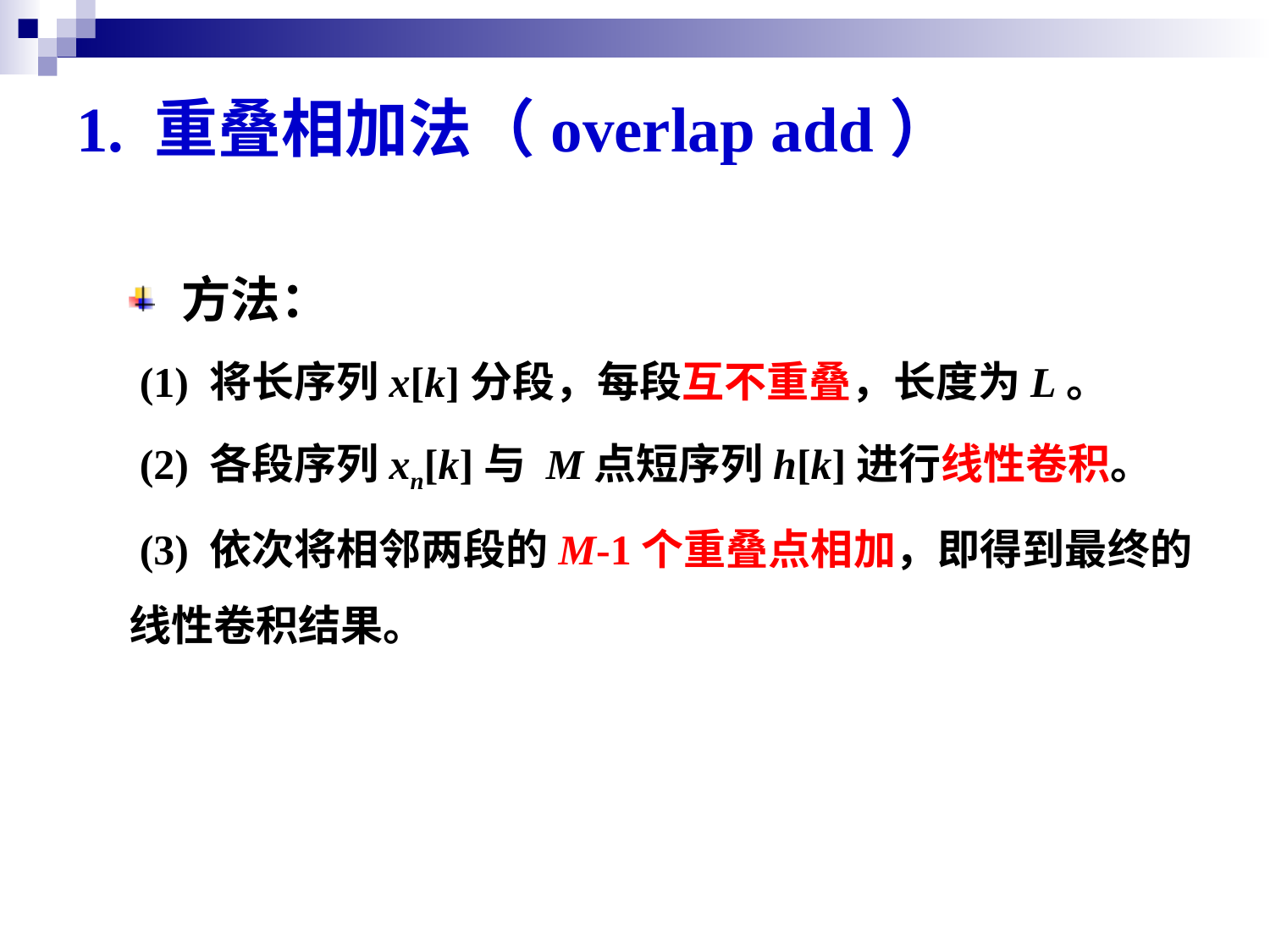

# 1. 重叠相加法（overlap add）
 方法：
 (1) 将长序列x[k]分段，每段互不重叠，长度为L。
 (2) 各段序列xn[k]与 M点短序列h[k]进行线性卷积。
 (3) 依次将相邻两段的M-1个重叠点相加，即得到最终的线性卷积结果。